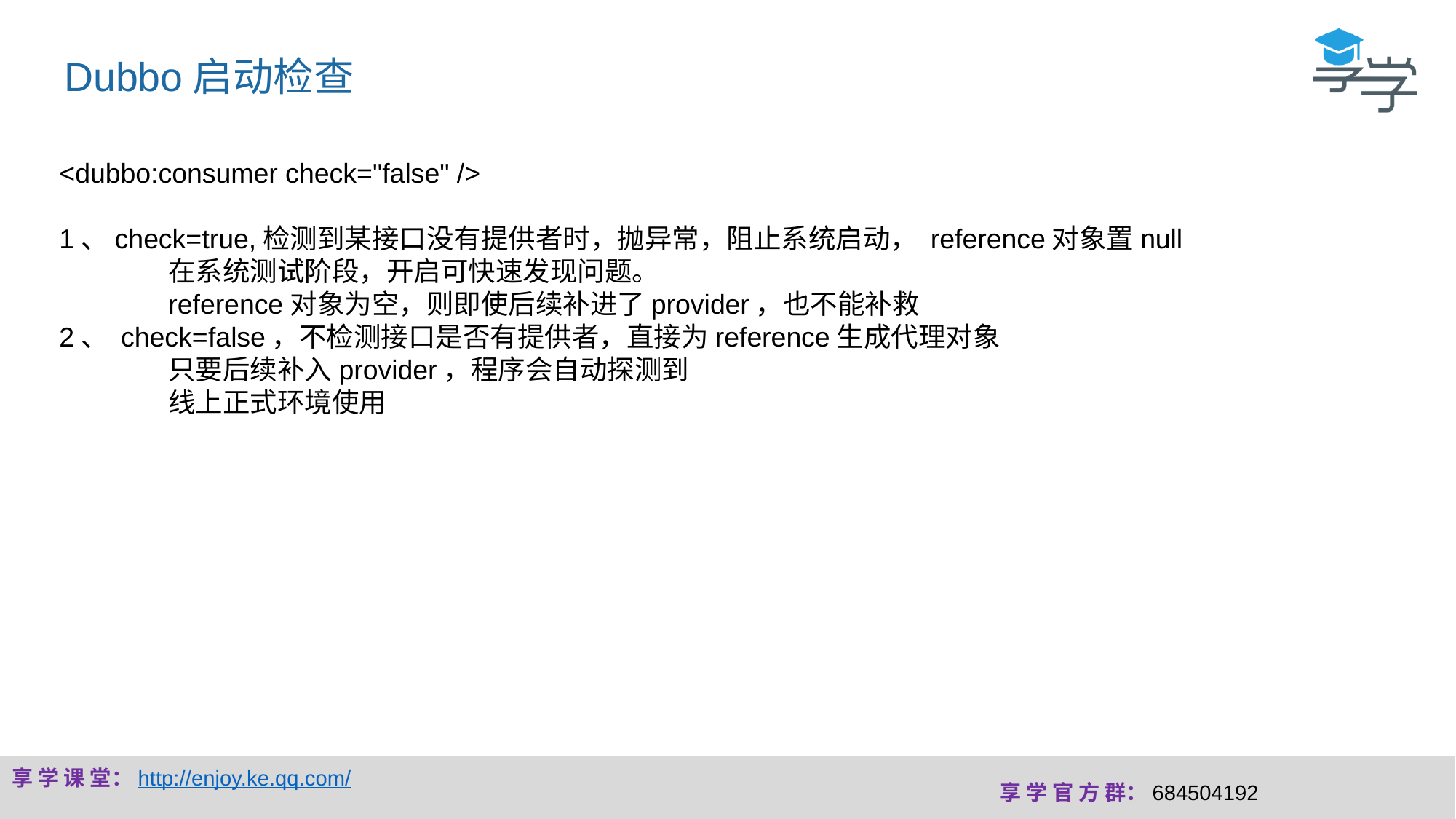

Dubbo启动检查
<dubbo:consumer check="false" />

1、check=true,检测到某接口没有提供者时，抛异常，阻止系统启动， reference对象置null
	在系统测试阶段，开启可快速发现问题。
	reference对象为空，则即使后续补进了provider，也不能补救
2、 check=false，不检测接口是否有提供者，直接为reference生成代理对象
	只要后续补入provider，程序会自动探测到
	线上正式环境使用